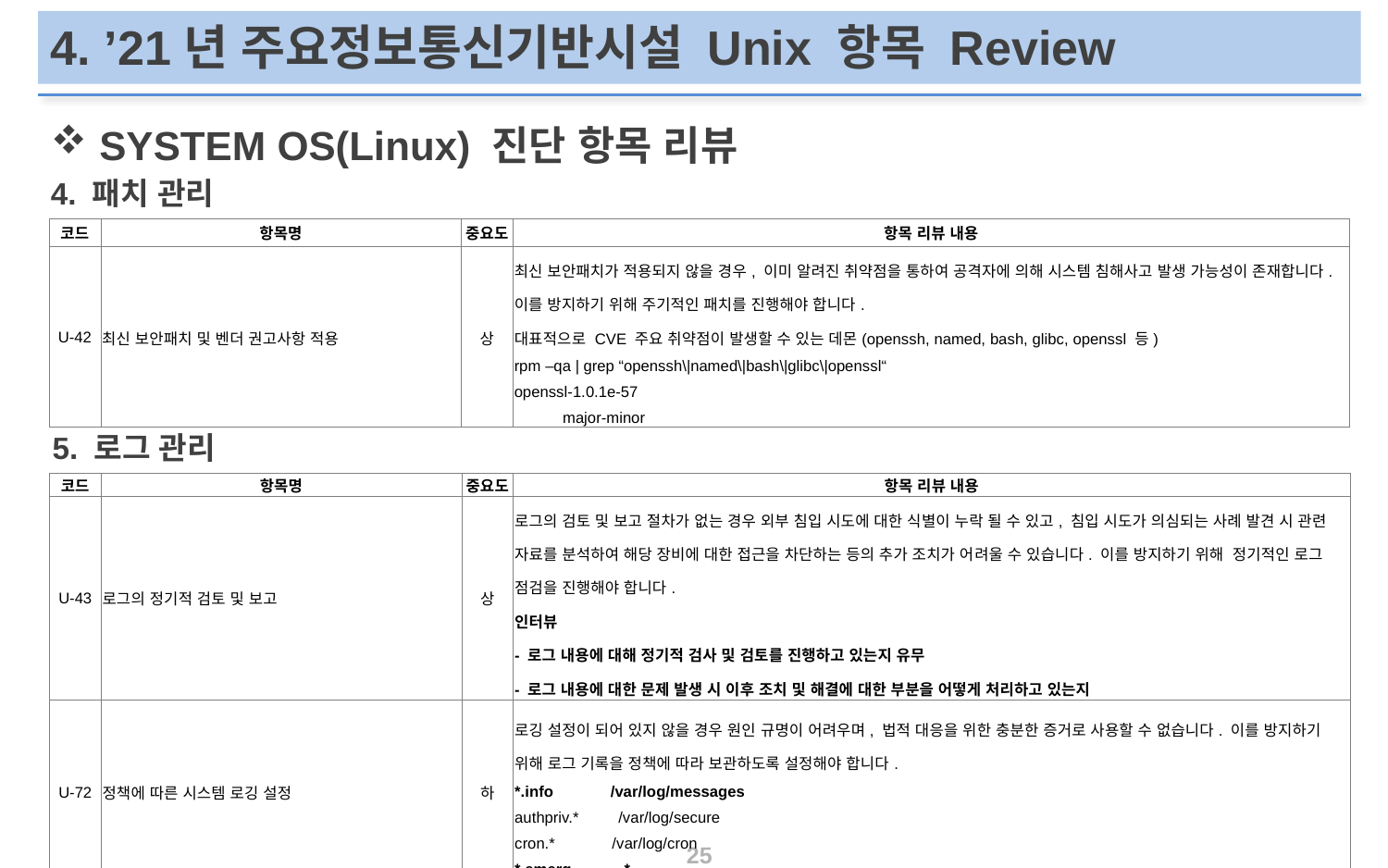

# 4. ’21년 주요정보통신기반시설 Unix 항목 Review
SYSTEM OS(Linux) 진단 항목 리뷰
4. 패치 관리
| 코드 | 항목명 | 중요도 | 항목 리뷰 내용 |
| --- | --- | --- | --- |
| U-42 | 최신 보안패치 및 벤더 권고사항 적용 | 상 | 최신 보안패치가 적용되지 않을 경우, 이미 알려진 취약점을 통하여 공격자에 의해 시스템 침해사고 발생 가능성이 존재합니다. 이를 방지하기 위해 주기적인 패치를 진행해야 합니다. 대표적으로 CVE 주요 취약점이 발생할 수 있는 데몬(openssh, named, bash, glibc, openssl 등) rpm –qa | grep “openssh\|named\|bash\|glibc\|openssl“ openssl-1.0.1e-57 major-minor |
5. 로그 관리
| 코드 | 항목명 | 중요도 | 항목 리뷰 내용 |
| --- | --- | --- | --- |
| U-43 | 로그의 정기적 검토 및 보고 | 상 | 로그의 검토 및 보고 절차가 없는 경우 외부 침입 시도에 대한 식별이 누락 될 수 있고, 침입 시도가 의심되는 사례 발견 시 관련 자료를 분석하여 해당 장비에 대한 접근을 차단하는 등의 추가 조치가 어려울 수 있습니다. 이를 방지하기 위해 정기적인 로그 점검을 진행해야 합니다. 인터뷰 - 로그 내용에 대해 정기적 검사 및 검토를 진행하고 있는지 유무 - 로그 내용에 대한 문제 발생 시 이후 조치 및 해결에 대한 부분을 어떻게 처리하고 있는지 |
| U-72 | 정책에 따른 시스템 로깅 설정 | 하 | 로깅 설정이 되어 있지 않을 경우 원인 규명이 어려우며, 법적 대응을 위한 충분한 증거로 사용할 수 없습니다. 이를 방지하기 위해 로그 기록을 정책에 따라 보관하도록 설정해야 합니다. \*.info /var/log/messages authpriv.\* /var/log/secure cron.\* /var/log/cron \*.emerg \* |
25